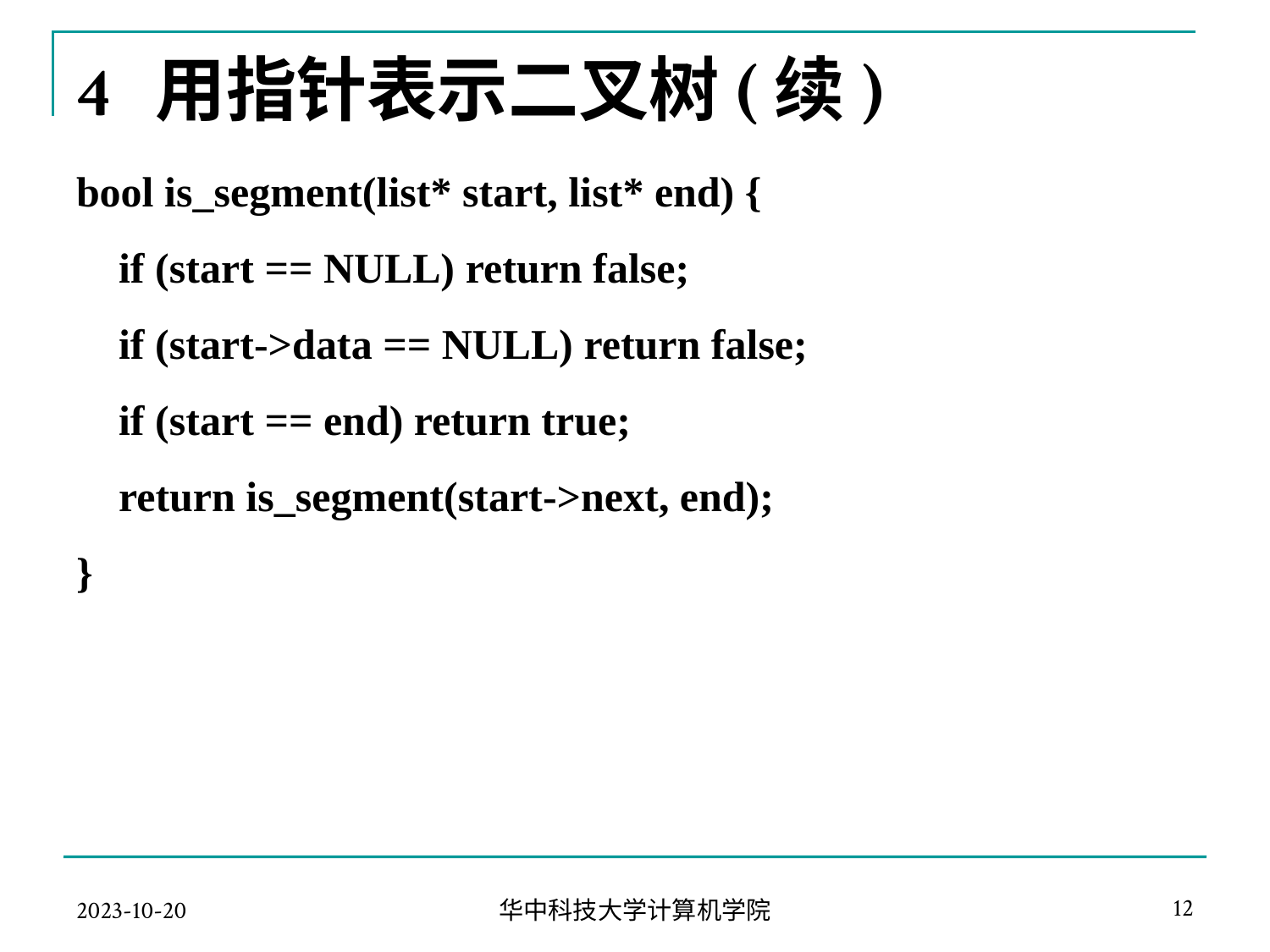

# 4  用指针表示二叉树(续)
bool is_segment(list* start, list* end) {
    if (start == NULL) return false;
    if (start->data == NULL) return false;
    if (start == end) return true;
    return is_segment(start->next, end);
}
2023-10-20
12
华中科技大学计算机学院